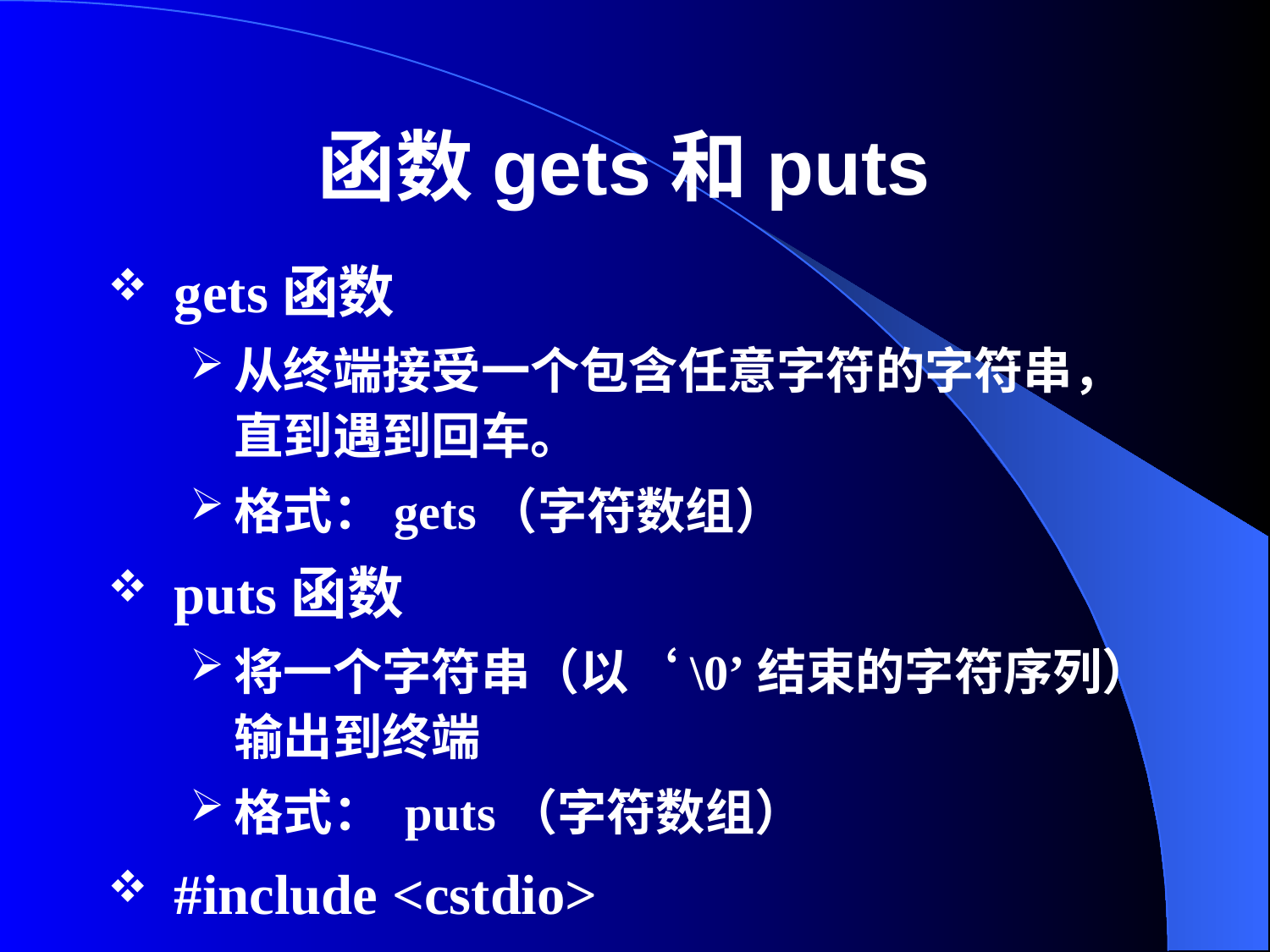

# 函数gets和puts
gets函数
从终端接受一个包含任意字符的字符串，直到遇到回车。
格式：gets（字符数组）
puts函数
将一个字符串（以‘\0’结束的字符序列）输出到终端
格式： puts（字符数组）
#include <cstdio>